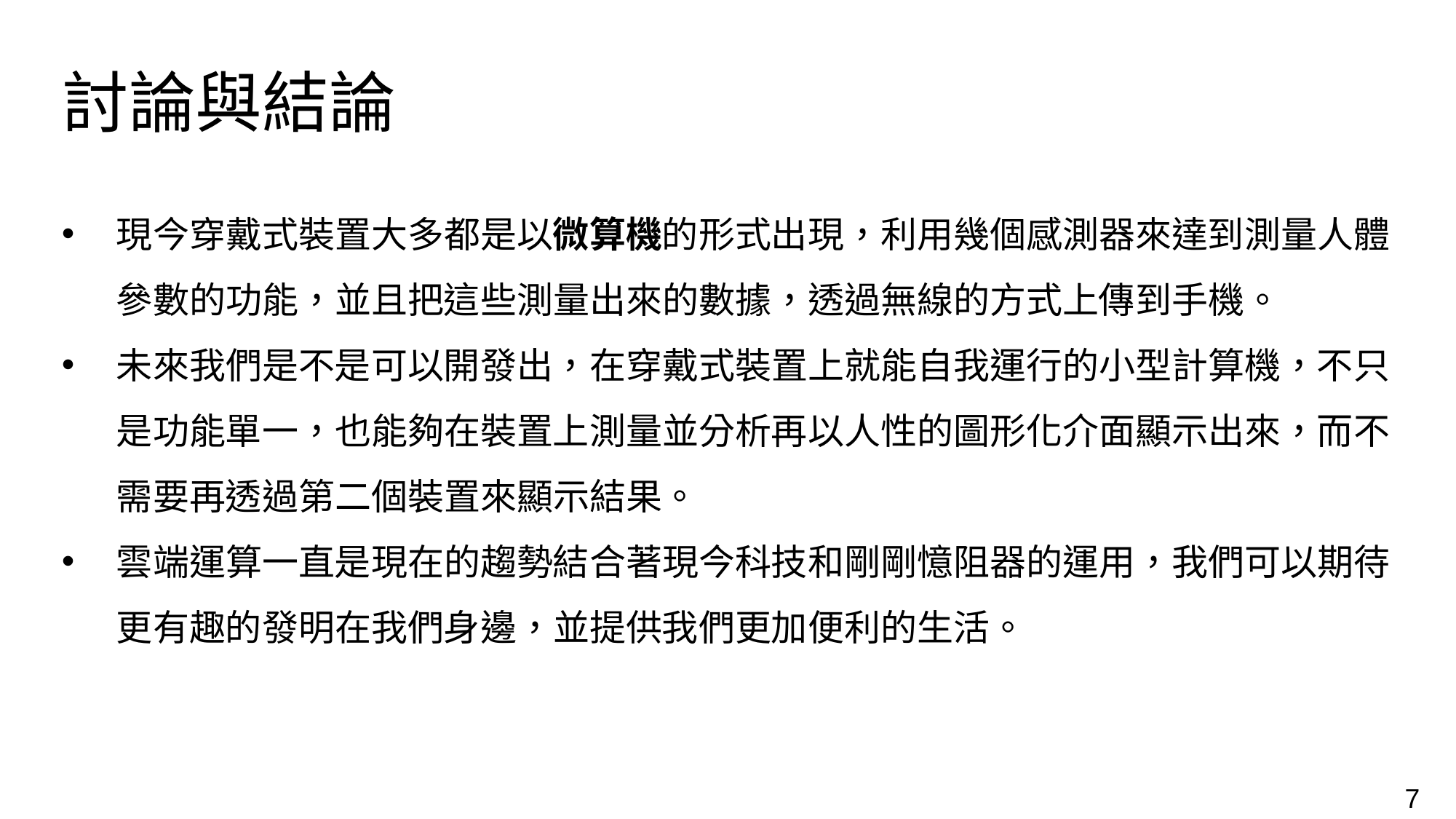

# 討論與結論
現今穿戴式裝置大多都是以微算機的形式出現，利用幾個感測器來達到測量人體參數的功能，並且把這些測量出來的數據，透過無線的方式上傳到手機。
未來我們是不是可以開發出，在穿戴式裝置上就能自我運行的小型計算機，不只是功能單一，也能夠在裝置上測量並分析再以人性的圖形化介面顯示出來，而不需要再透過第二個裝置來顯示結果。
雲端運算一直是現在的趨勢結合著現今科技和剛剛憶阻器的運用，我們可以期待更有趣的發明在我們身邊，並提供我們更加便利的生活。
7